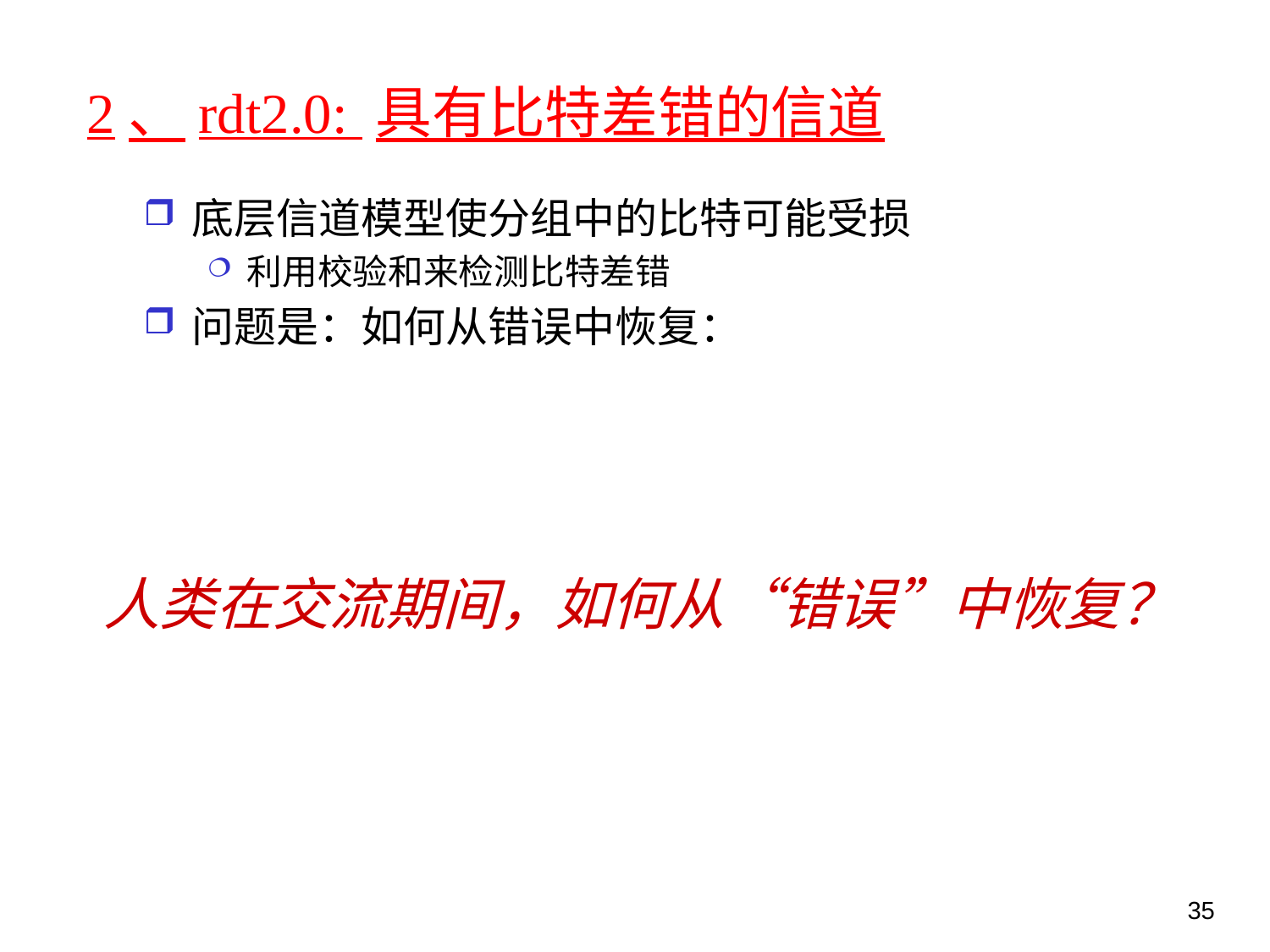

# 2、rdt2.0: 具有比特差错的信道
底层信道模型使分组中的比特可能受损
利用校验和来检测比特差错
问题是：如何从错误中恢复：
acknowledgements (ACKs): 接收方显式告诉发送方分组接收（肯定确认，OK）
negative acknowledgements (NAKs):接收方显式告诉发送方分组有误（否定确认，NAK）
发送方在接收到NAK后，重传分组
rdt2.0新的机制：
差错检测
接收方反馈：控制消息 (ACK,NAK) rcvr->sender（肯定确认与否定确认）

人类在交流期间，如何从“错误”中恢复？

35